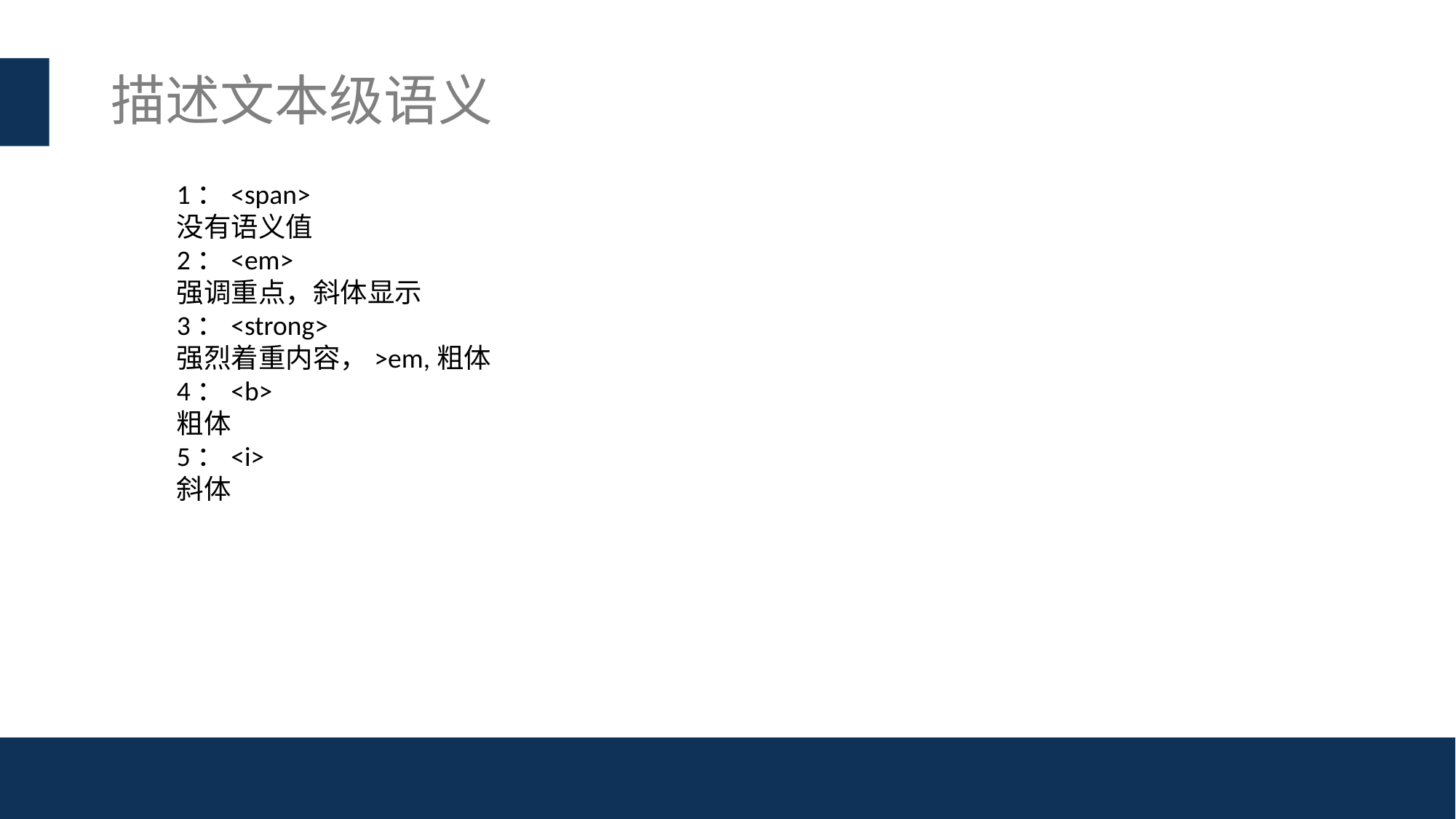

# 描述文本级语义

1：<span>
没有语义值
2：<em>
强调重点，斜体显示
3：<strong>
强烈着重内容，>em,粗体
4：<b>
粗体
5：<i>
斜体